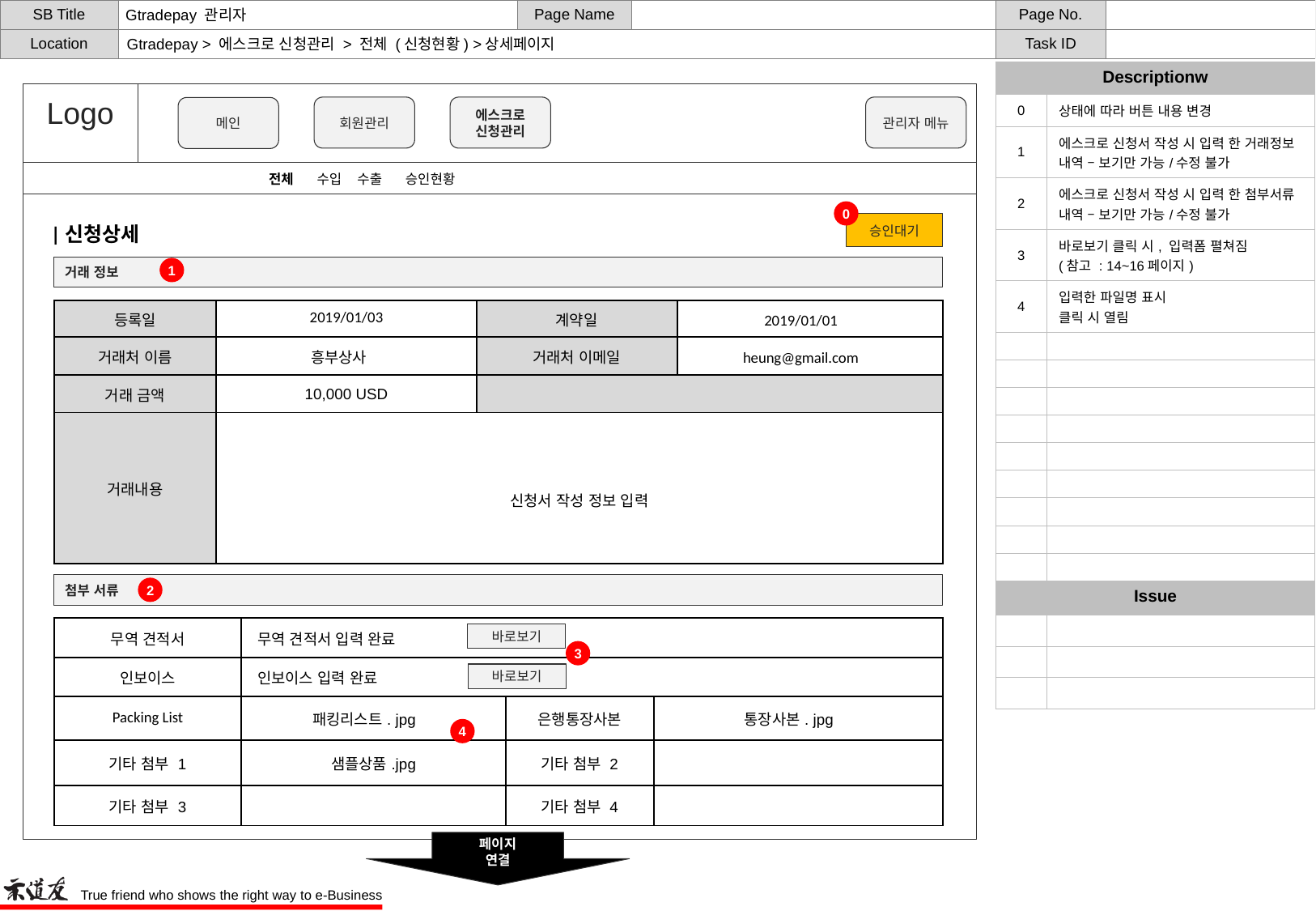

# Gtradepay 관리자
Gtradepay > 에스크로 신청관리 > 전체 (신청현황) >상세페이지
| Descriptionw |  |
| --- | --- |
| 0 | 상태에 따라 버튼 내용 변경 |
| 1 | 에스크로 신청서 작성 시 입력 한 거래정보 내역 – 보기만 가능/수정 불가 |
| 2 | 에스크로 신청서 작성 시 입력 한 첨부서류 내역 – 보기만 가능/수정 불가 |
| 3 | 바로보기 클릭 시, 입력폼 펼쳐짐 (참고 : 14~16페이지) |
| 4 | 입력한 파일명 표시 클릭 시 열림 |
|  |  |
|  |  |
|  |  |
|  |  |
|  |  |
|  |  |
|  |  |
|  |  |
|  |  |
| Issue |  |
|  |  |
|  |  |
|  |  |

Logo
로그아웃

Logo
회원관리
에스크로
신청관리
관리자 메뉴
메인

전체      수입    수출      승인현황
0
승인대기
|신청상세
  거래 정보
1
| 등록일 | 2019/01/03 | 계약일 | 2019/01/01 |
| --- | --- | --- | --- |
| 거래처 이름 | 흥부상사 | 거래처 이메일 | heung@gmail.com |
| 거래 금액 | 10,000 USD |  |  |
| 거래내용 | 신청서 작성 정보 입력 |  |  |
  첨부 서류
2
| 무역 견적서 | 무역 견적서 입력 완료 |  |  |
| --- | --- | --- | --- |
| 인보이스 | 인보이스 입력 완료 |  |  |
| Packing List | 패킹리스트. jpg | 은행통장사본 | 통장사본. jpg |
| 기타 첨부 1 | 샘플상품.jpg | 기타 첨부 2 |  |
| 기타 첨부 3 |  | 기타 첨부 4 |  |
바로보기
3
바로보기
4
페이지
연결